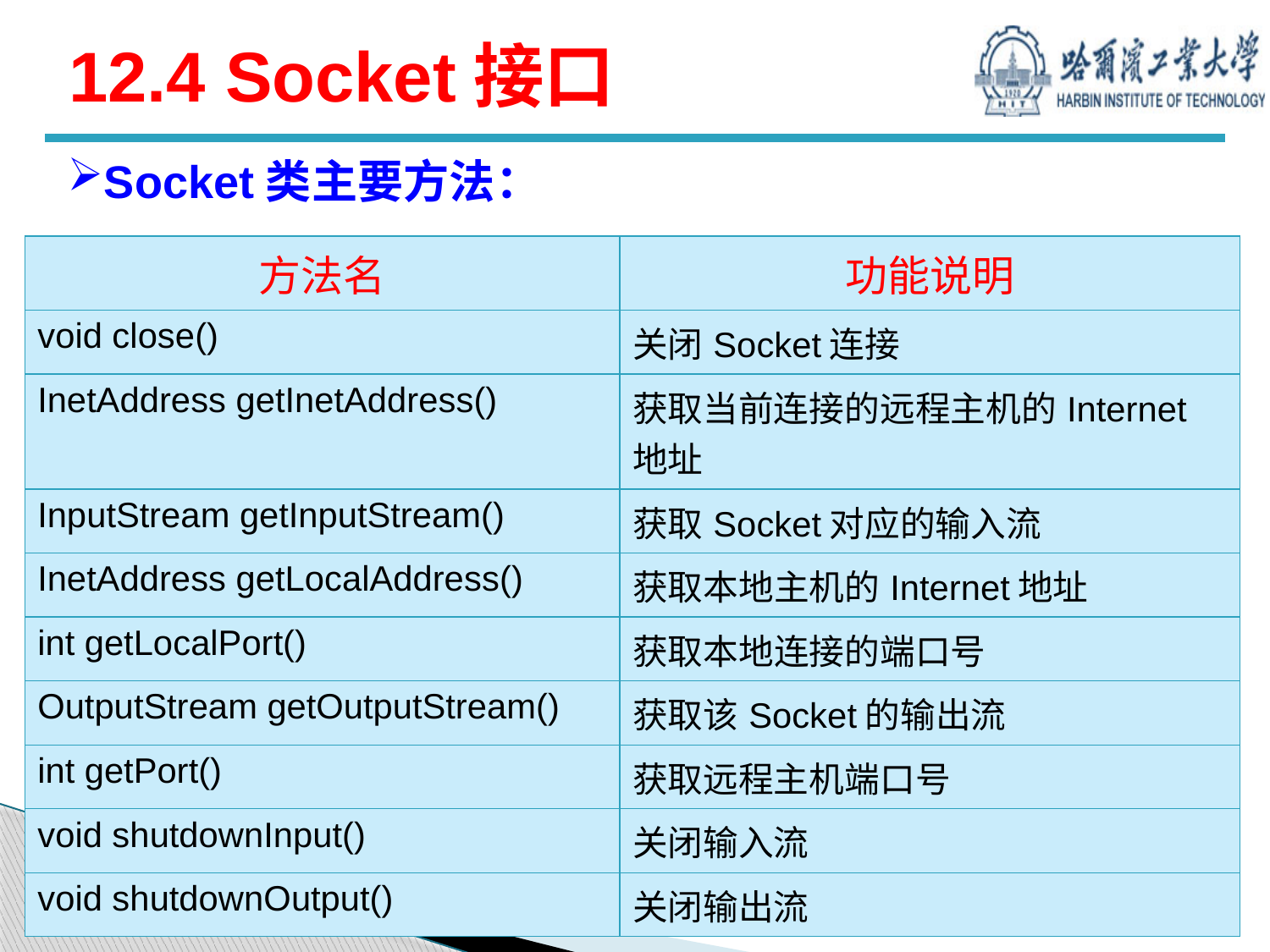

# 12.4 Socket接口
Socket类主要方法：
| 方法名 | 功能说明 |
| --- | --- |
| void close() | 关闭Socket连接 |
| InetAddress getInetAddress() | 获取当前连接的远程主机的Internet地址 |
| InputStream getInputStream() | 获取Socket对应的输入流 |
| InetAddress getLocalAddress() | 获取本地主机的Internet地址 |
| int getLocalPort() | 获取本地连接的端口号 |
| OutputStream getOutputStream() | 获取该Socket的输出流 |
| int getPort() | 获取远程主机端口号 |
| void shutdownInput() | 关闭输入流 |
| void shutdownOutput() | 关闭输出流 |